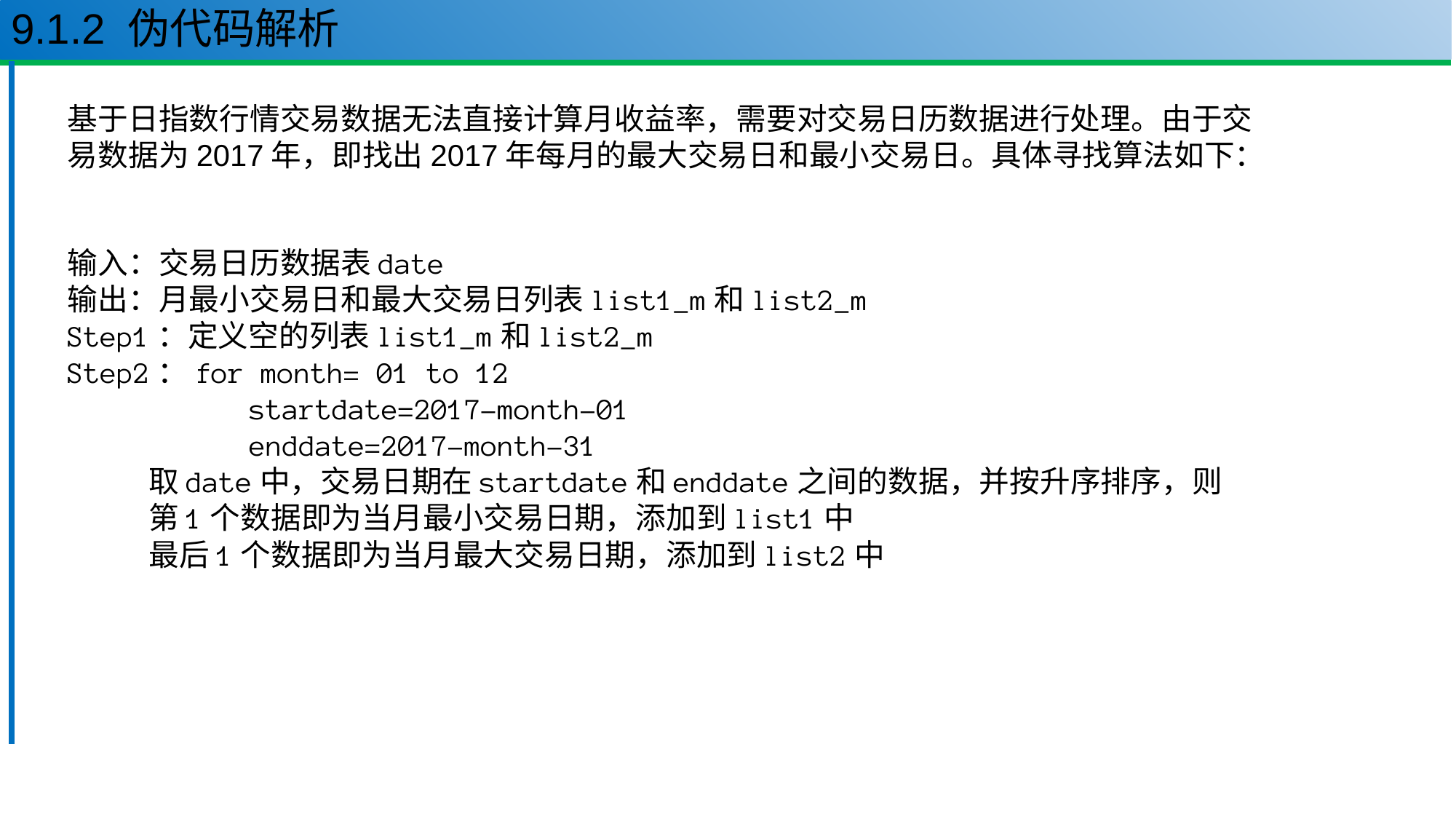

# 9.1.2 伪代码解析
基于日指数行情交易数据无法直接计算月收益率，需要对交易日历数据进行处理。由于交易数据为2017年，即找出2017年每月的最大交易日和最小交易日。具体寻找算法如下：
输入：交易日历数据表date
输出：月最小交易日和最大交易日列表list1_m和list2_m
Step1：定义空的列表list1_m和list2_m
Step2：for month= 01 to 12
           startdate=2017-month-01
           enddate=2017-month-31
           取date中，交易日期在startdate和enddate之间的数据，并按升序排序，则
           第1个数据即为当月最小交易日期，添加到list1中
           最后1个数据即为当月最大交易日期，添加到list2中